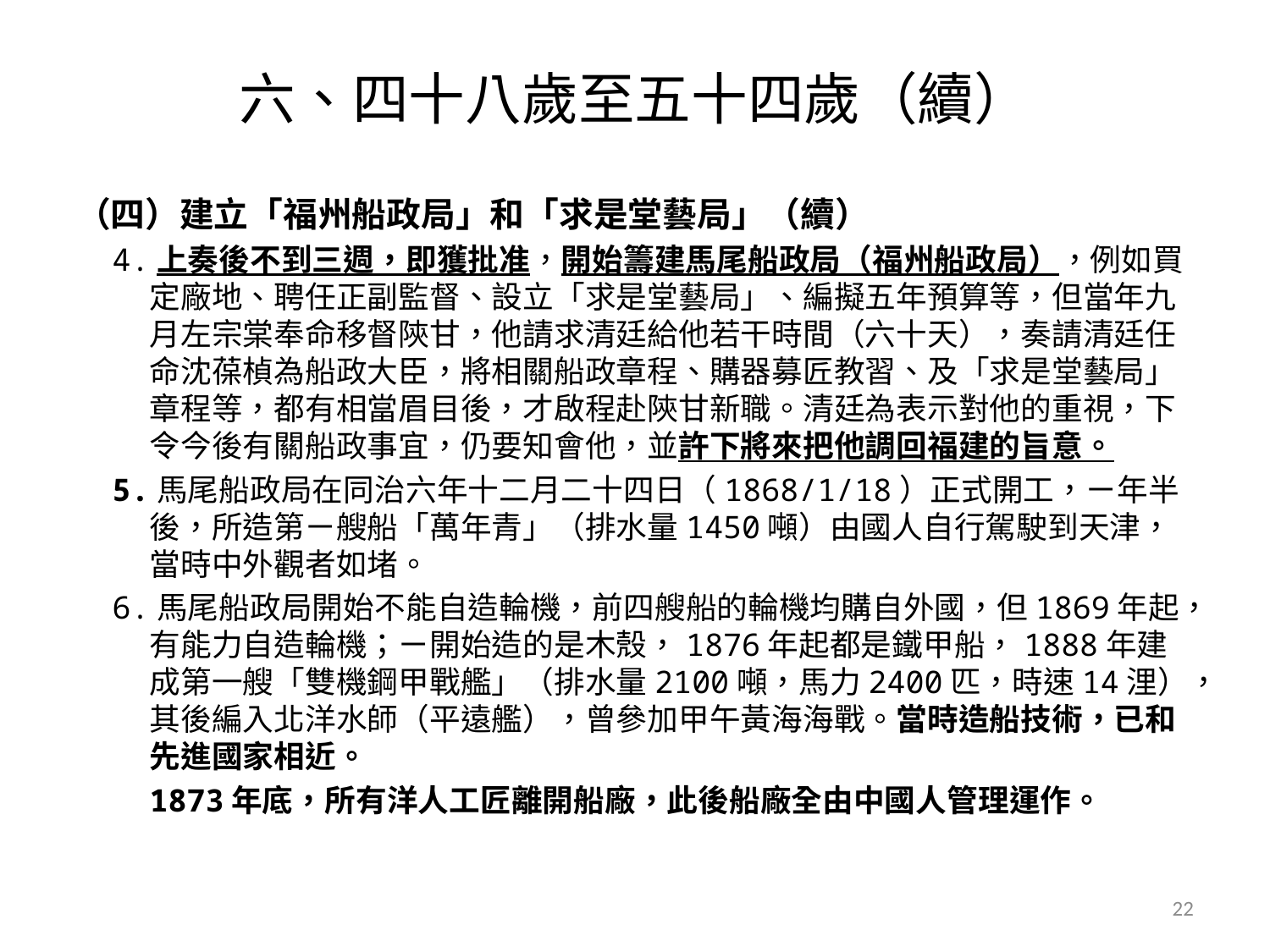

# 六、四十八歲至五十四歲（續）
（四）建立「福州船政局」和「求是堂藝局」（續）
4.上奏後不到三週，即獲批准，開始籌建馬尾船政局（福州船政局），例如買定廠地、聘任正副監督、設立「求是堂藝局」、編擬五年預算等，但當年九月左宗棠奉命移督陝甘，他請求清廷給他若干時間（六十天），奏請清廷任命沈葆楨為船政大臣，將相關船政章程、購器募匠教習、及「求是堂藝局」章程等，都有相當眉目後，才啟程赴陝甘新職。清廷為表示對他的重視，下令今後有關船政事宜，仍要知會他，並許下將來把他調回福建的旨意。
5.馬尾船政局在同治六年十二月二十四日（1868/1/18）正式開工，ㄧ年半後，所造第ㄧ艘船「萬年青」（排水量1450噸）由國人自行駕駛到天津，當時中外觀者如堵。
6.馬尾船政局開始不能自造輪機，前四艘船的輪機均購自外國，但1869年起，有能力自造輪機；ㄧ開始造的是木殼，1876年起都是鐵甲船，1888年建成第一艘「雙機鋼甲戰艦」（排水量2100噸，馬力2400匹，時速14浬），其後編入北洋水師（平遠艦），曾參加甲午黃海海戰。當時造船技術，已和先進國家相近。
1873年底，所有洋人工匠離開船廠，此後船廠全由中國人管理運作。
22